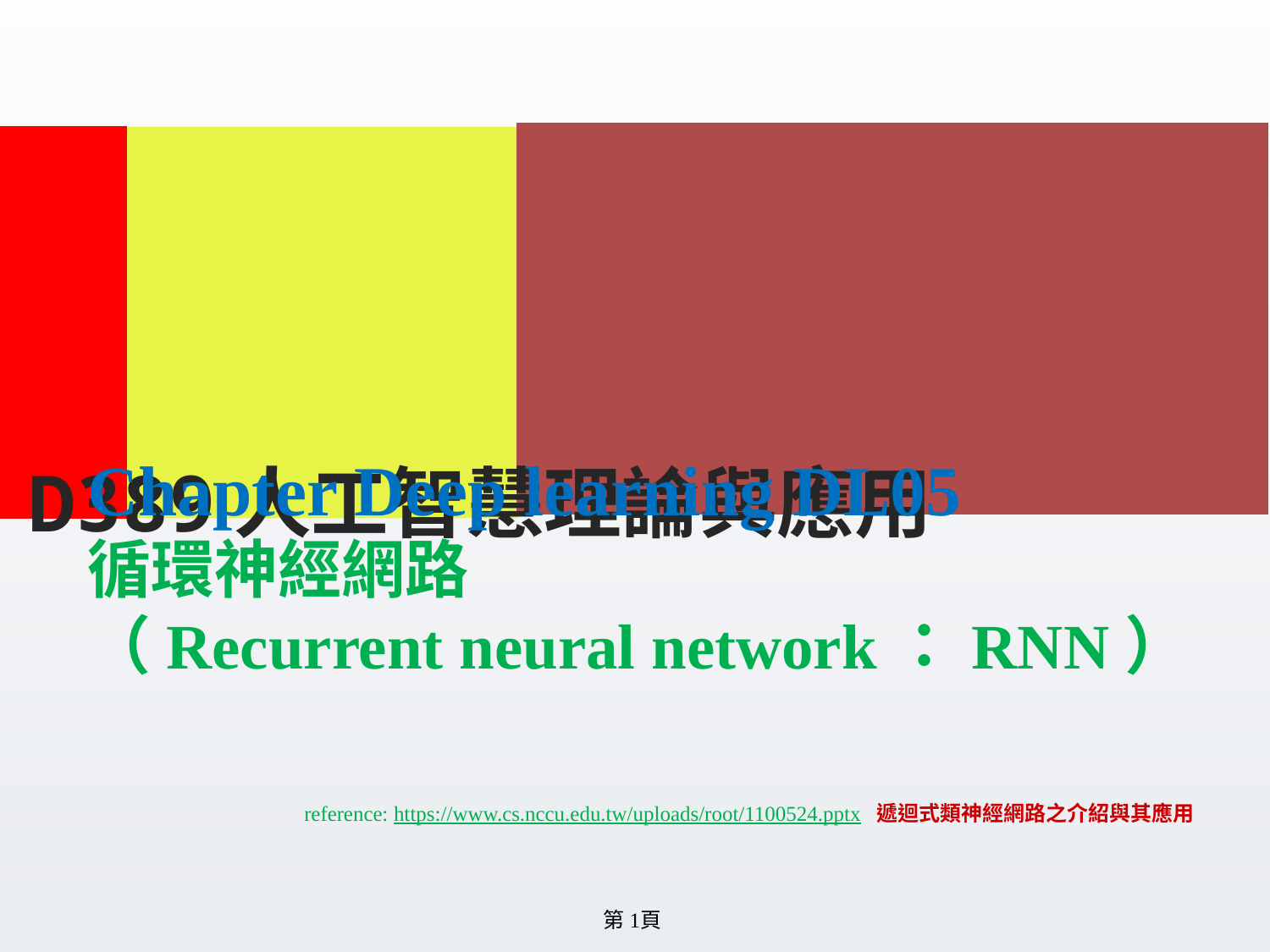

D389人工智慧理論與應用
# Chapter Deep learning DL05 循環神經網路 （Recurrent neural network：RNN） reference: https://www.cs.nccu.edu.tw/uploads/root/1100524.pptx  遞迴式類神經網路之介紹與其應用